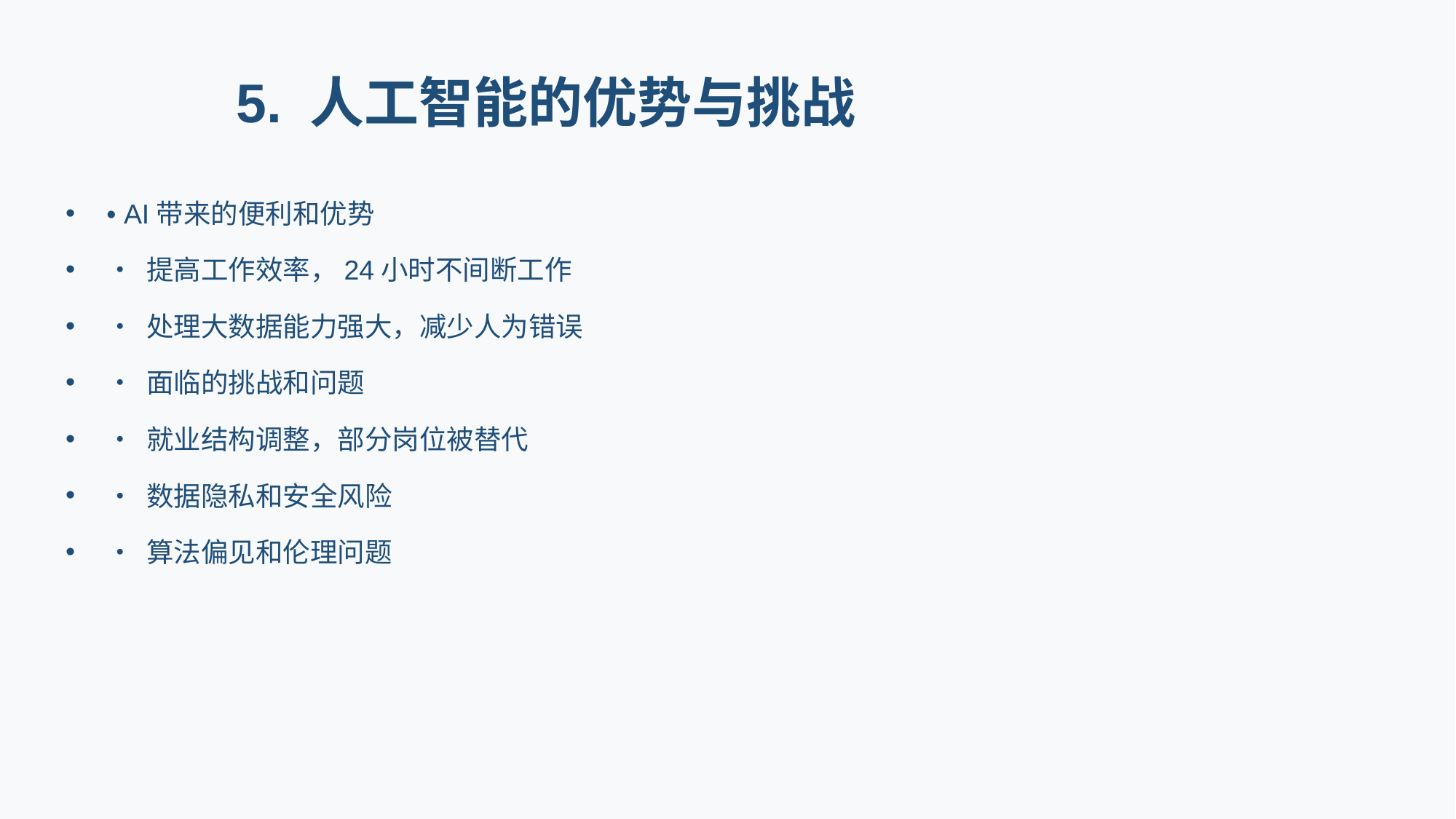

# 5. 人工智能的优势与挑战
• AI带来的便利和优势
• 提高工作效率，24小时不间断工作
• 处理大数据能力强大，减少人为错误
• 面临的挑战和问题
• 就业结构调整，部分岗位被替代
• 数据隐私和安全风险
• 算法偏见和伦理问题